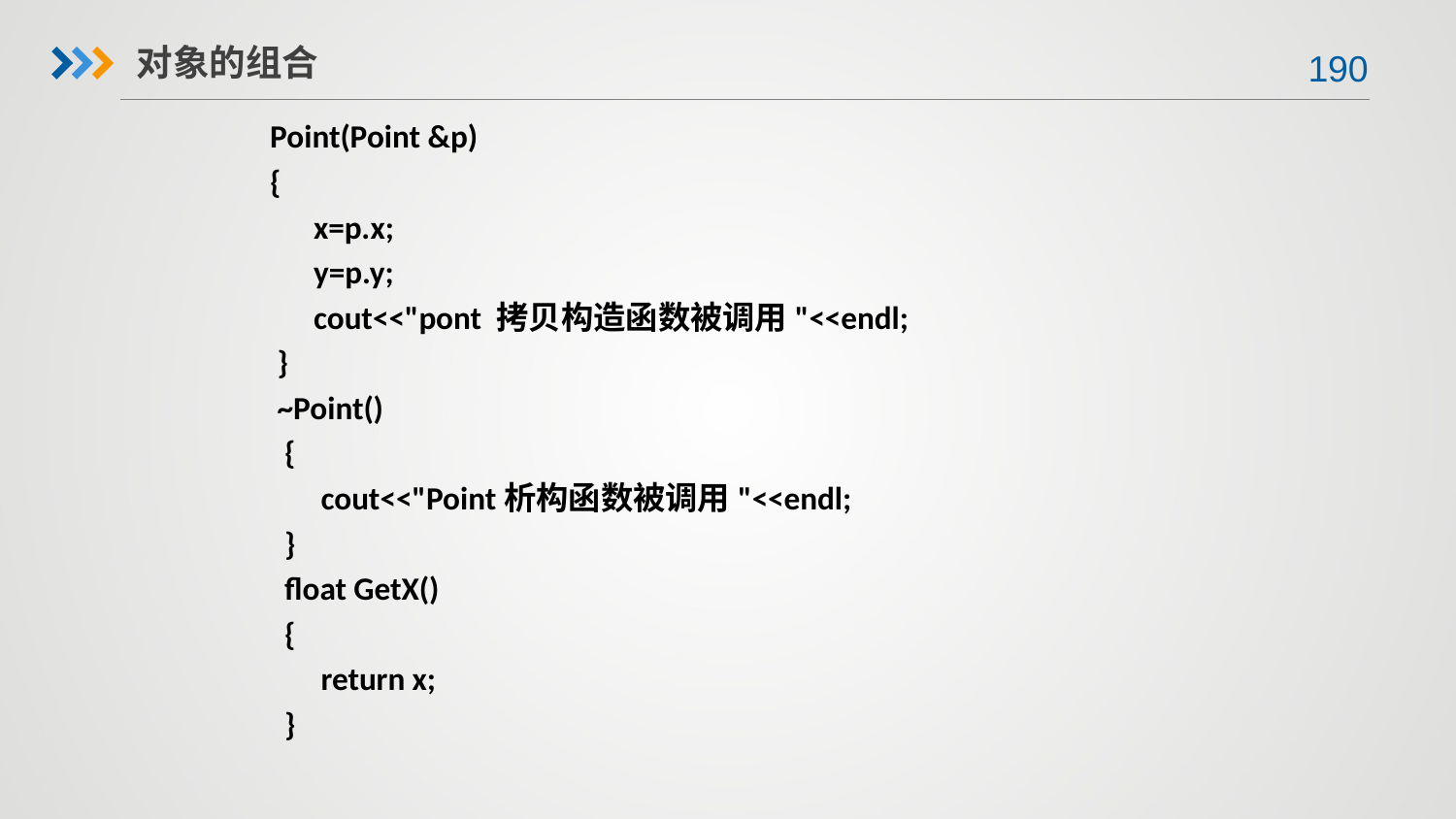

对象的组合
 Point(Point &p)
 {
       x=p.x;
       y=p.y;
       cout<<"pont 拷贝构造函数被调用"<<endl;
  }
  ~Point()
   {
        cout<<"Point析构函数被调用"<<endl;
   }
   float GetX()
   {
        return x;
   }